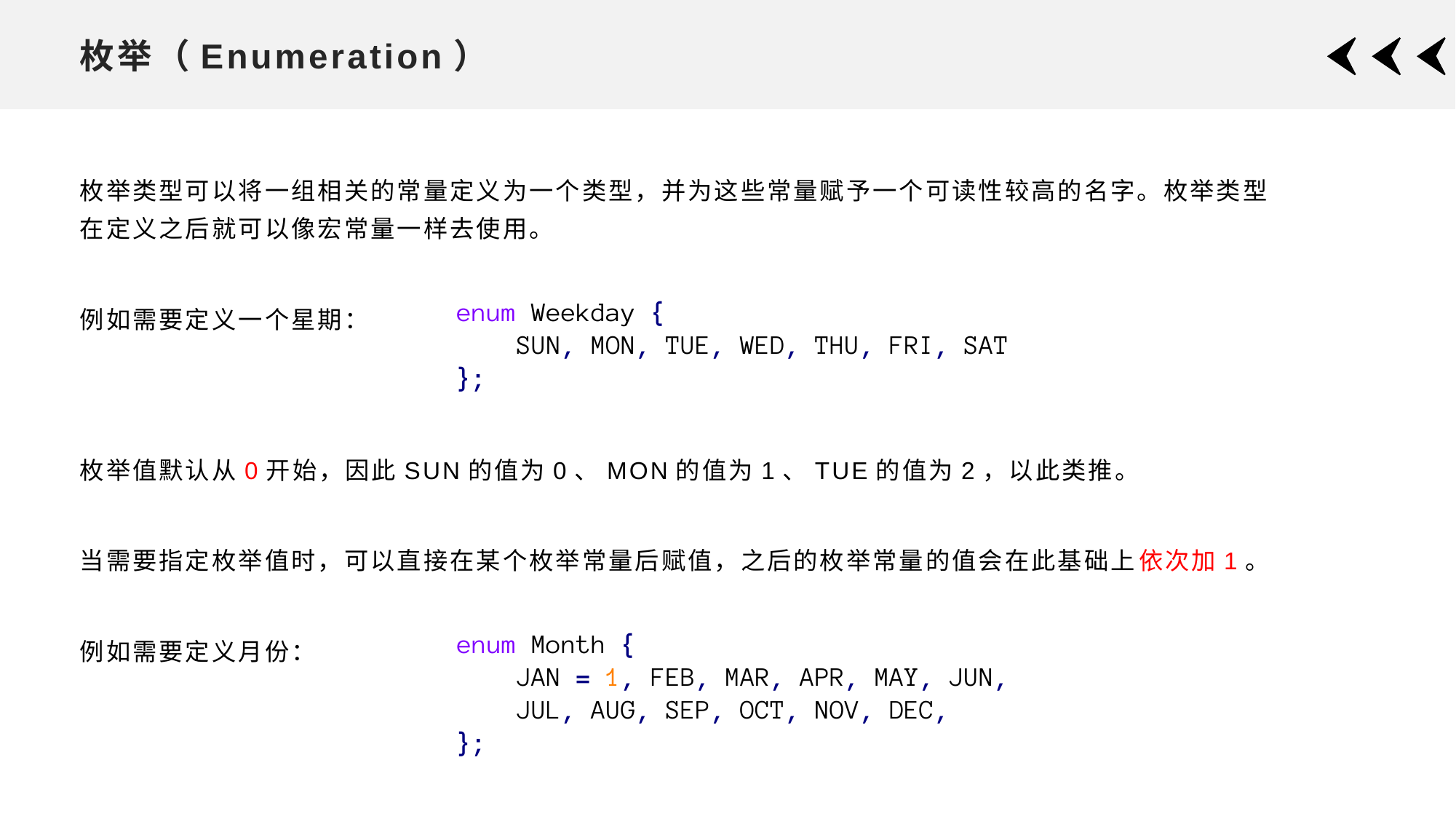

# 枚举（Enumeration）
枚举类型可以将一组相关的常量定义为一个类型，并为这些常量赋予一个可读性较高的名字。枚举类型在定义之后就可以像宏常量一样去使用。
例如需要定义一个星期：
enum Weekday {
    SUN, MON, TUE, WED, THU, FRI, SAT
};
枚举值默认从0开始，因此SUN的值为0、MON的值为1、TUE的值为2，以此类推。
当需要指定枚举值时，可以直接在某个枚举常量后赋值，之后的枚举常量的值会在此基础上依次加1。
例如需要定义月份：
enum Month {
    JAN = 1, FEB, MAR, APR, MAY, JUN,
    JUL, AUG, SEP, OCT, NOV, DEC,
};